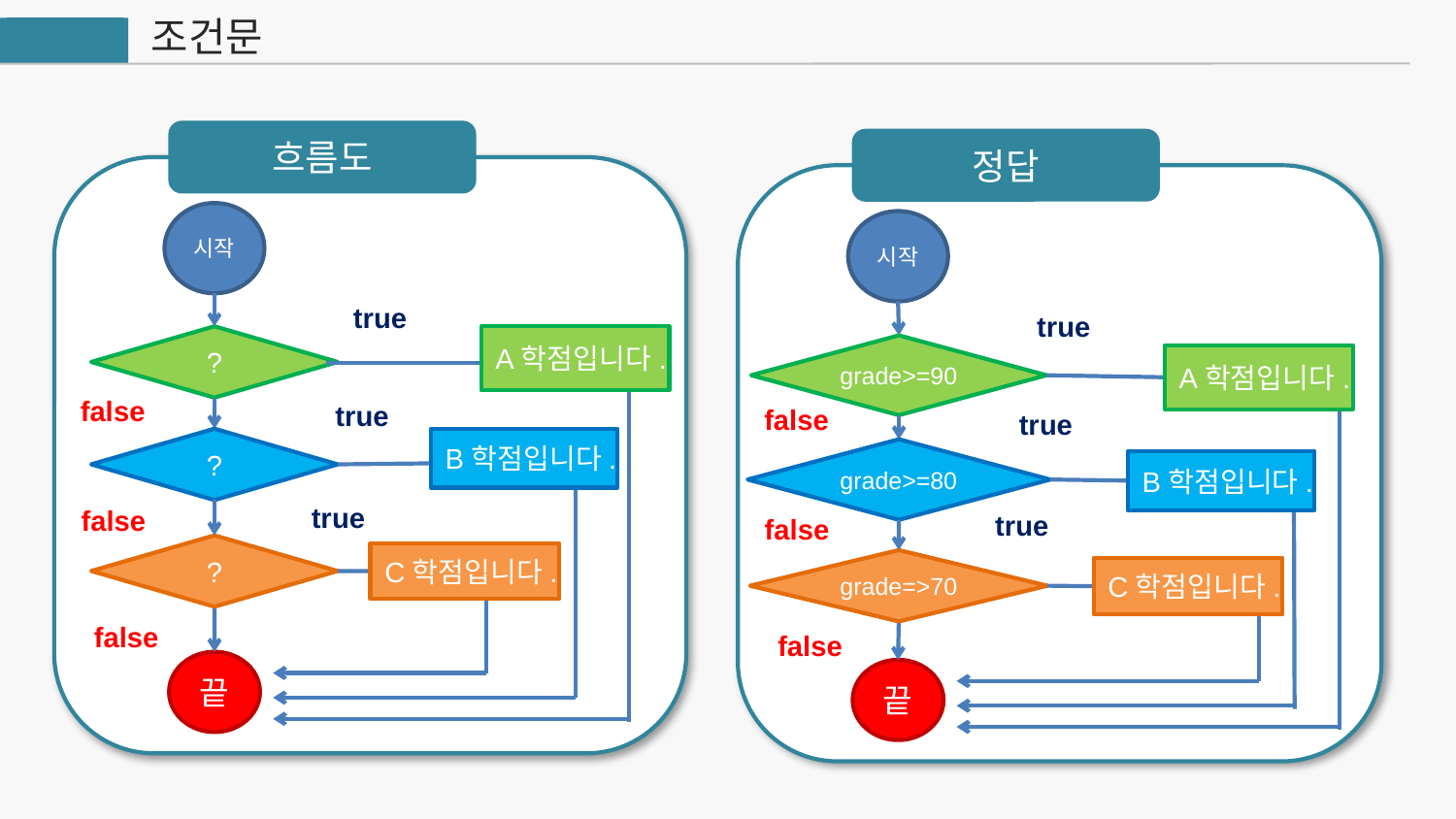

조건문

자바
흐름도

시작
true
?
A학점입니다.
false
true
?
B학점입니다.
true
false
?
C학점입니다.
false
끝
정답

시작
true
grade>=90
A학점입니다.
false
true
grade>=80
B학점입니다.
true
false
grade=>70
C학점입니다.
false
끝